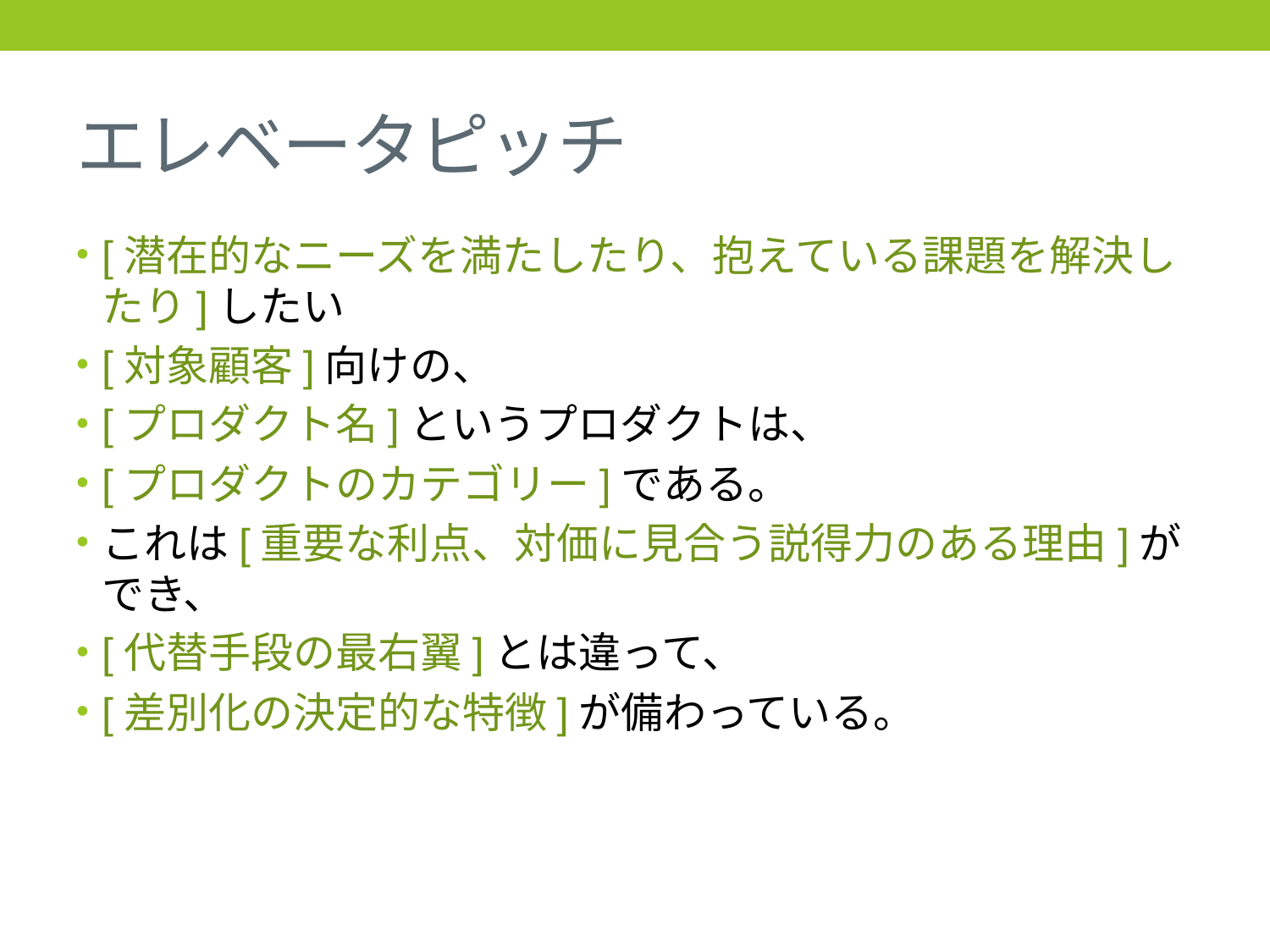

# エレベータピッチ
[潜在的なニーズを満たしたり、抱えている課題を解決したり]したい
[対象顧客]向けの、
[プロダクト名]というプロダクトは、
[プロダクトのカテゴリー]である。
これは[重要な利点、対価に見合う説得力のある理由]ができ、
[代替手段の最右翼]とは違って、
[差別化の決定的な特徴]が備わっている。